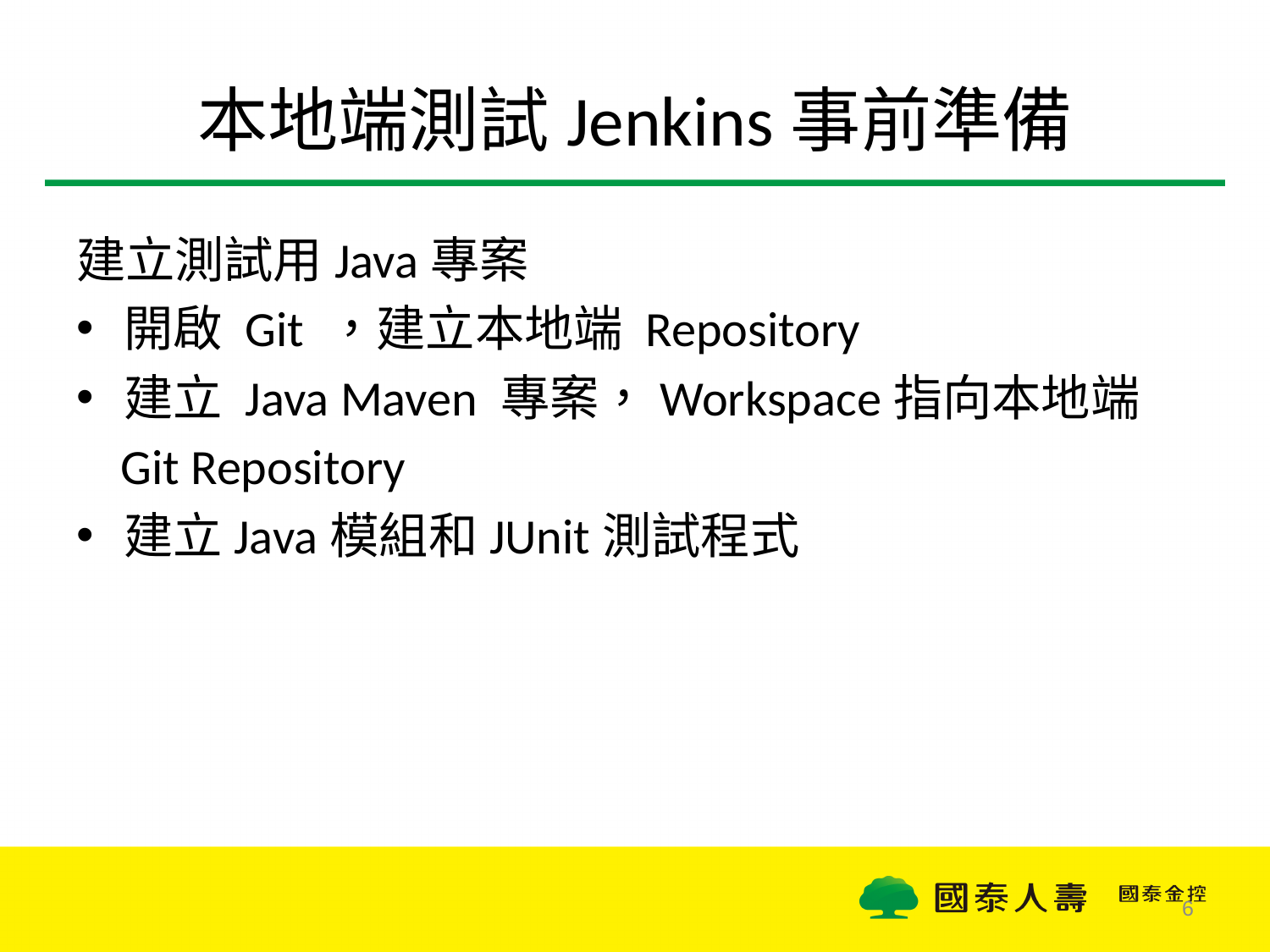

# 本地端測試Jenkins事前準備

建立測試用Java專案
開啟 Git ，建立本地端 Repository
建立 Java Maven 專案，Workspace指向本地端
    Git Repository
建立Java模組和JUnit測試程式

6